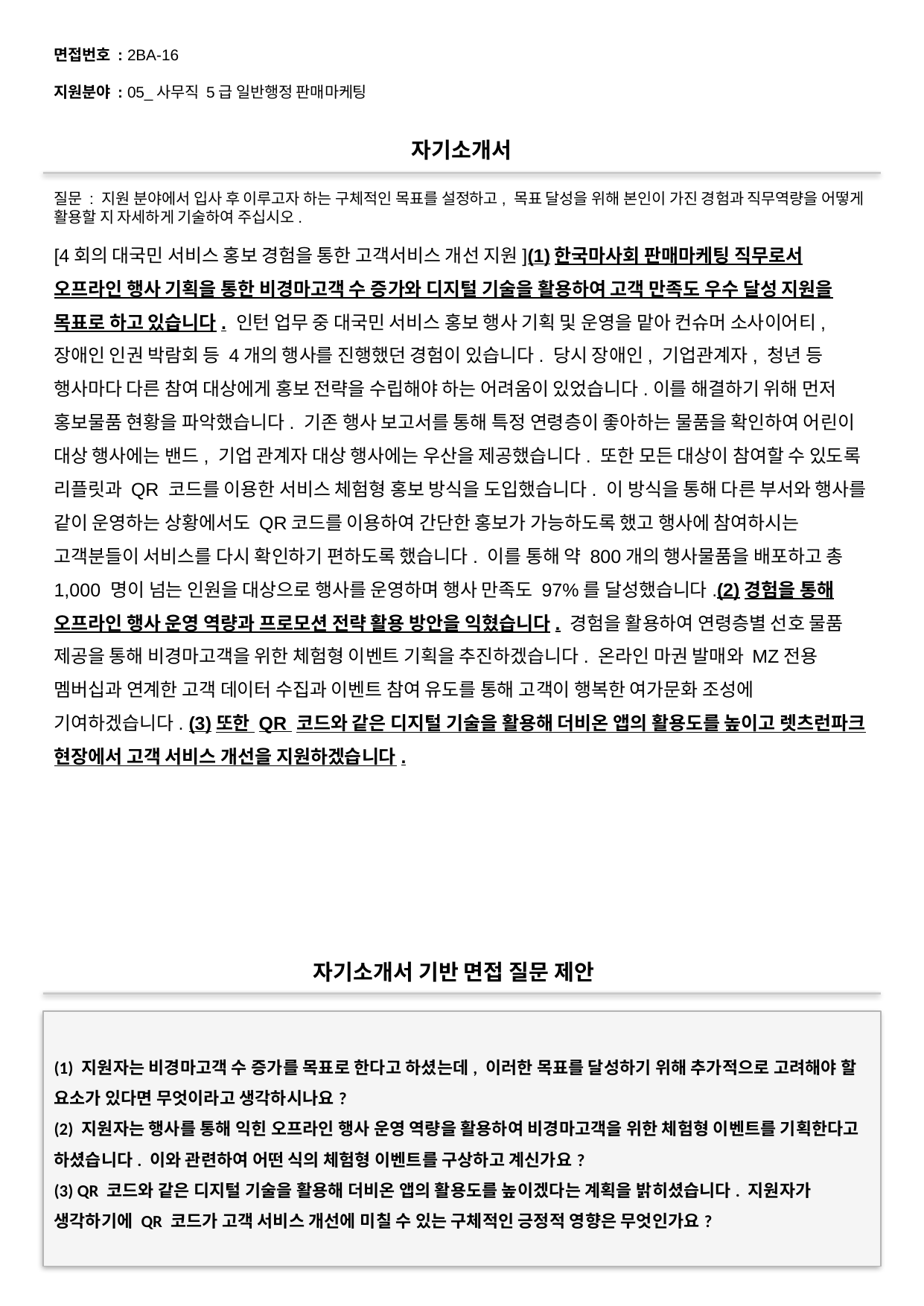

면접번호 : 2BA-16

지원분야 : 05_사무직 5급 일반행정 판매마케팅
#

자기소개서

질문 : 지원 분야에서 입사 후 이루고자 하는 구체적인 목표를 설정하고, 목표 달성을 위해 본인이 가진 경험과 직무역량을 어떻게 활용할 지 자세하게 기술하여 주십시오.

[4회의 대국민 서비스 홍보 경험을 통한 고객서비스 개선 지원](1)한국마사회 판매마케팅 직무로서 오프라인 행사 기획을 통한 비경마고객 수 증가와 디지털 기술을 활용하여 고객 만족도 우수 달성 지원을 목표로 하고 있습니다. 인턴 업무 중 대국민 서비스 홍보 행사 기획 및 운영을 맡아 컨슈머 소사이어티, 장애인 인권 박람회 등 4개의 행사를 진행했던 경험이 있습니다. 당시 장애인, 기업관계자, 청년 등 행사마다 다른 참여 대상에게 홍보 전략을 수립해야 하는 어려움이 있었습니다.이를 해결하기 위해 먼저 홍보물품 현황을 파악했습니다. 기존 행사 보고서를 통해 특정 연령층이 좋아하는 물품을 확인하여 어린이 대상 행사에는 밴드, 기업 관계자 대상 행사에는 우산을 제공했습니다. 또한 모든 대상이 참여할 수 있도록 리플릿과 QR 코드를 이용한 서비스 체험형 홍보 방식을 도입했습니다. 이 방식을 통해 다른 부서와 행사를 같이 운영하는 상황에서도 QR코드를 이용하여 간단한 홍보가 가능하도록 했고 행사에 참여하시는 고객분들이 서비스를 다시 확인하기 편하도록 했습니다. 이를 통해 약 800개의 행사물품을 배포하고 총 1,000 명이 넘는 인원을 대상으로 행사를 운영하며 행사 만족도 97%를 달성했습니다.(2)경험을 통해 오프라인 행사 운영 역량과 프로모션 전략 활용 방안을 익혔습니다. 경험을 활용하여 연령층별 선호 물품 제공을 통해 비경마고객을 위한 체험형 이벤트 기획을 추진하겠습니다. 온라인 마권 발매와 MZ전용 멤버십과 연계한 고객 데이터 수집과 이벤트 참여 유도를 통해 고객이 행복한 여가문화 조성에 기여하겠습니다. (3)또한 QR 코드와 같은 디지털 기술을 활용해 더비온 앱의 활용도를 높이고 렛츠런파크 현장에서 고객 서비스 개선을 지원하겠습니다.

자기소개서 기반 면접 질문 제안

(1) 지원자는 비경마고객 수 증가를 목표로 한다고 하셨는데, 이러한 목표를 달성하기 위해 추가적으로 고려해야 할 요소가 있다면 무엇이라고 생각하시나요?
(2) 지원자는 행사를 통해 익힌 오프라인 행사 운영 역량을 활용하여 비경마고객을 위한 체험형 이벤트를 기획한다고 하셨습니다. 이와 관련하여 어떤 식의 체험형 이벤트를 구상하고 계신가요?
(3) QR 코드와 같은 디지털 기술을 활용해 더비온 앱의 활용도를 높이겠다는 계획을 밝히셨습니다. 지원자가 생각하기에 QR 코드가 고객 서비스 개선에 미칠 수 있는 구체적인 긍정적 영향은 무엇인가요?